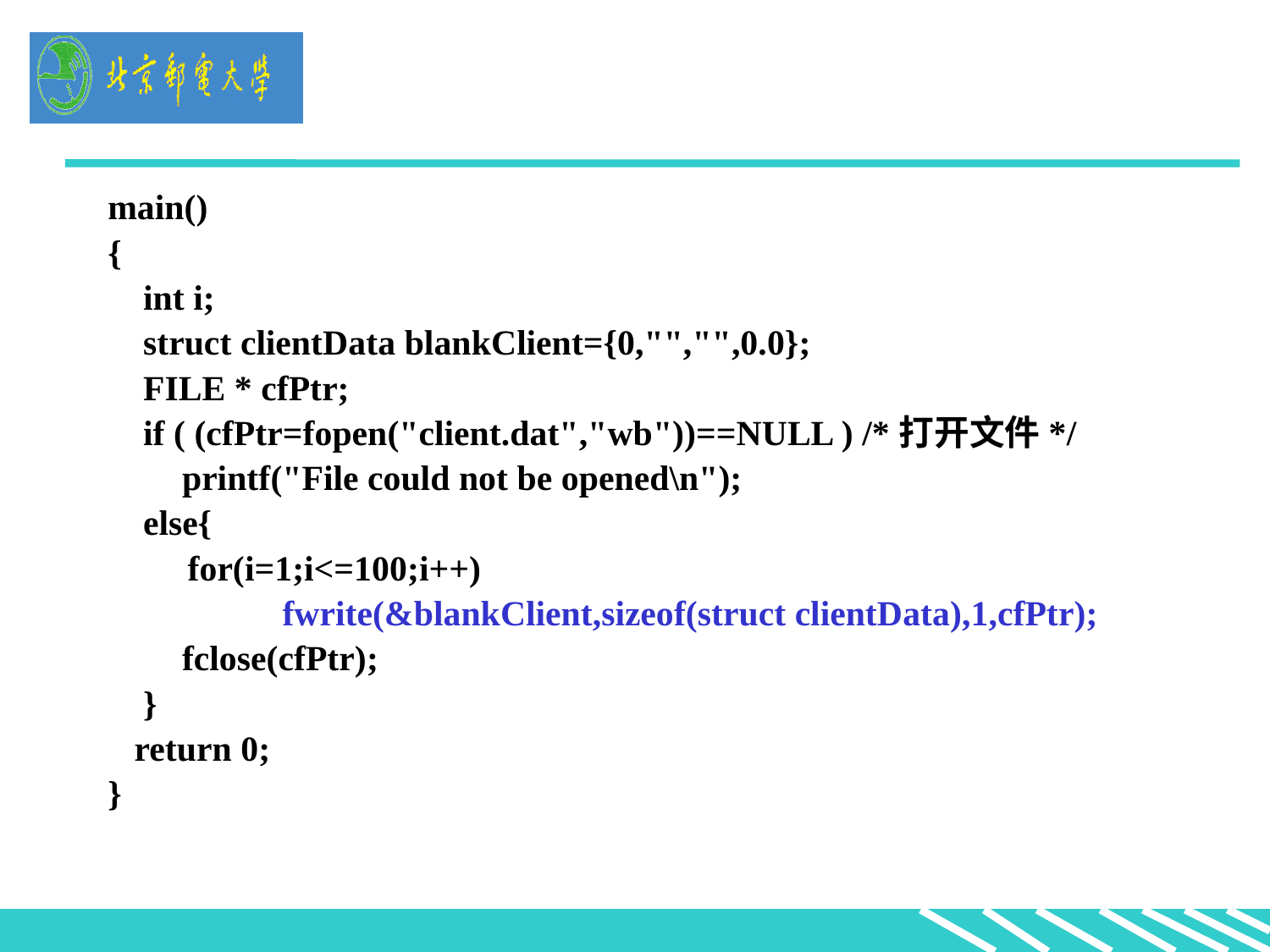

main()
{
    int i;
    struct clientData blankClient={0,"","",0.0};
    FILE * cfPtr;
    if ( (cfPtr=fopen("client.dat","wb"))==NULL ) /*打开文件*/
    	   printf("File could not be opened\n");
    else{
         for(i=1;i<=100;i++)
    		fwrite(&blankClient,sizeof(struct clientData),1,cfPtr);
	   fclose(cfPtr);
    }
   return 0;
}

58